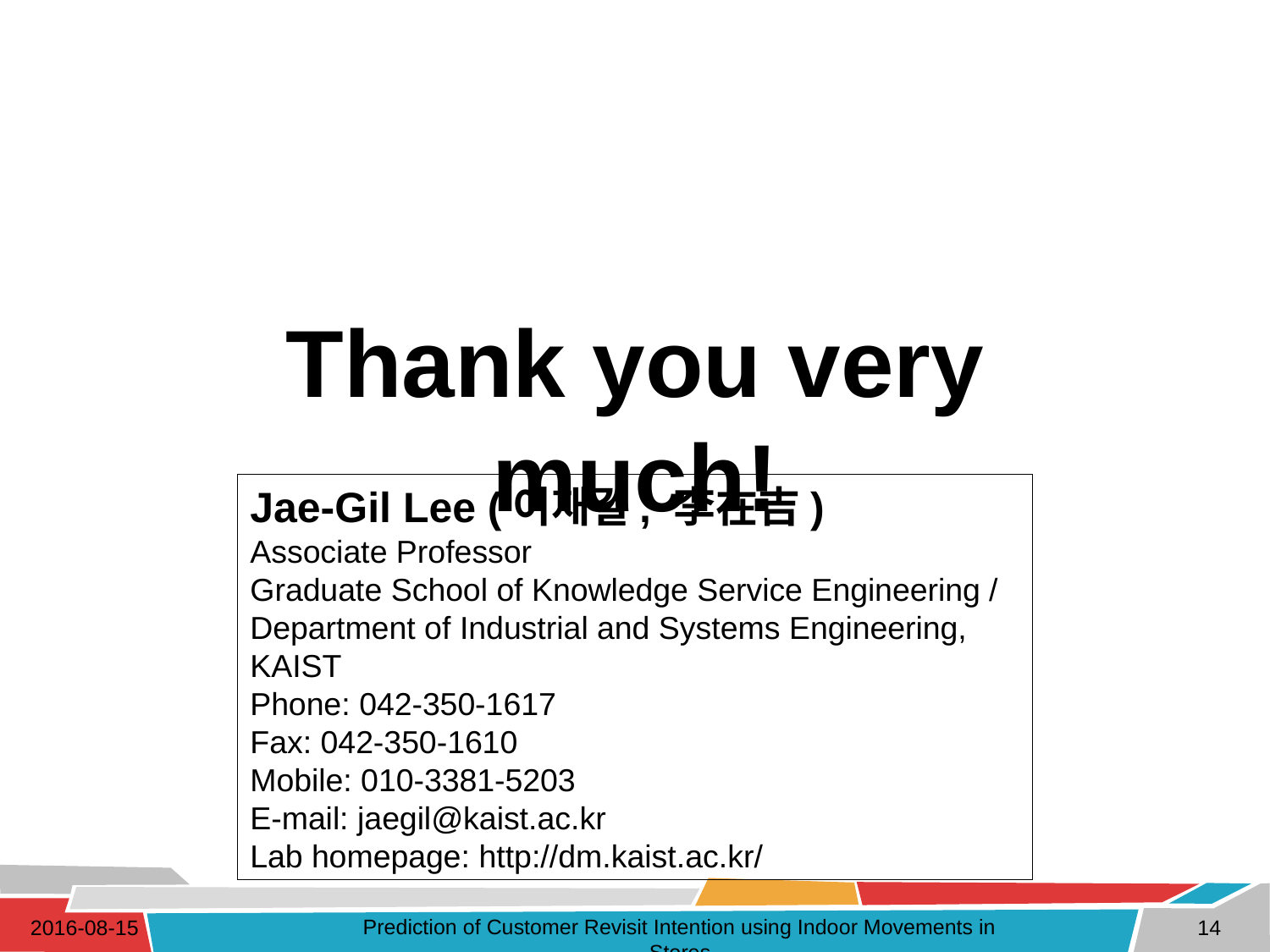

Thank you very much!
Jae-Gil Lee (이재길, 李在吉)
Associate Professor
Graduate School of Knowledge Service Engineering / Department of Industrial and Systems Engineering, KAIST
Phone: 042-350-1617
Fax: 042-350-1610
Mobile: 010-3381-5203
E-mail: jaegil@kaist.ac.kr
Lab homepage: http://dm.kaist.ac.kr/